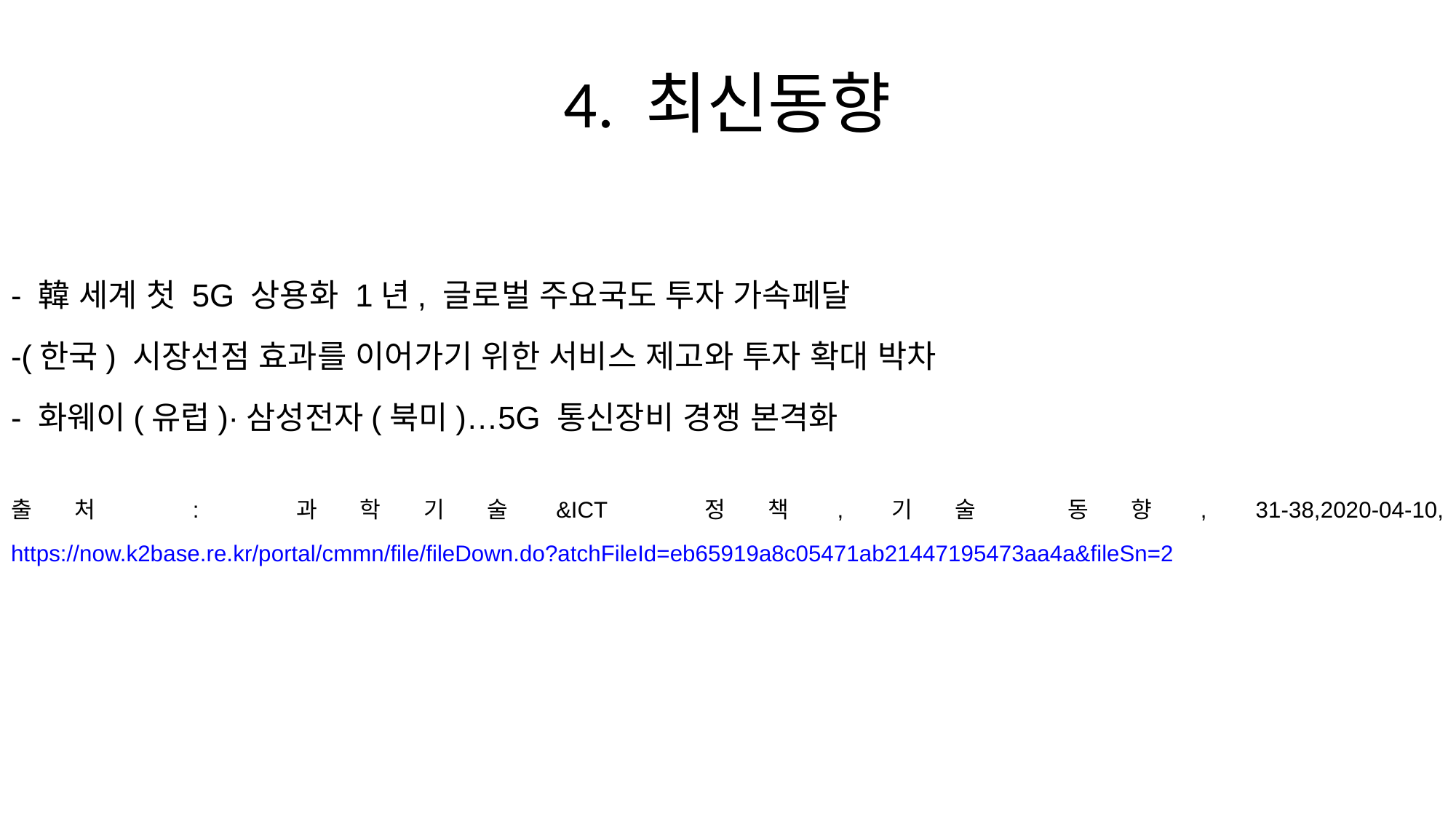

# 4. 최신동향
- 韓 세계 첫 5G 상용화 1년, 글로벌 주요국도 투자 가속페달
-(한국) 시장선점 효과를 이어가기 위한 서비스 제고와 투자 확대 박차
- 화웨이(유럽)·삼성전자(북미)…5G 통신장비 경쟁 본격화

출처 : 과학기술&ICT 정책,기술 동향, 31-38,2020-04-10, https://now.k2base.re.kr/portal/cmmn/file/fileDown.do?atchFileId=eb65919a8c05471ab21447195473aa4a&fileSn=2